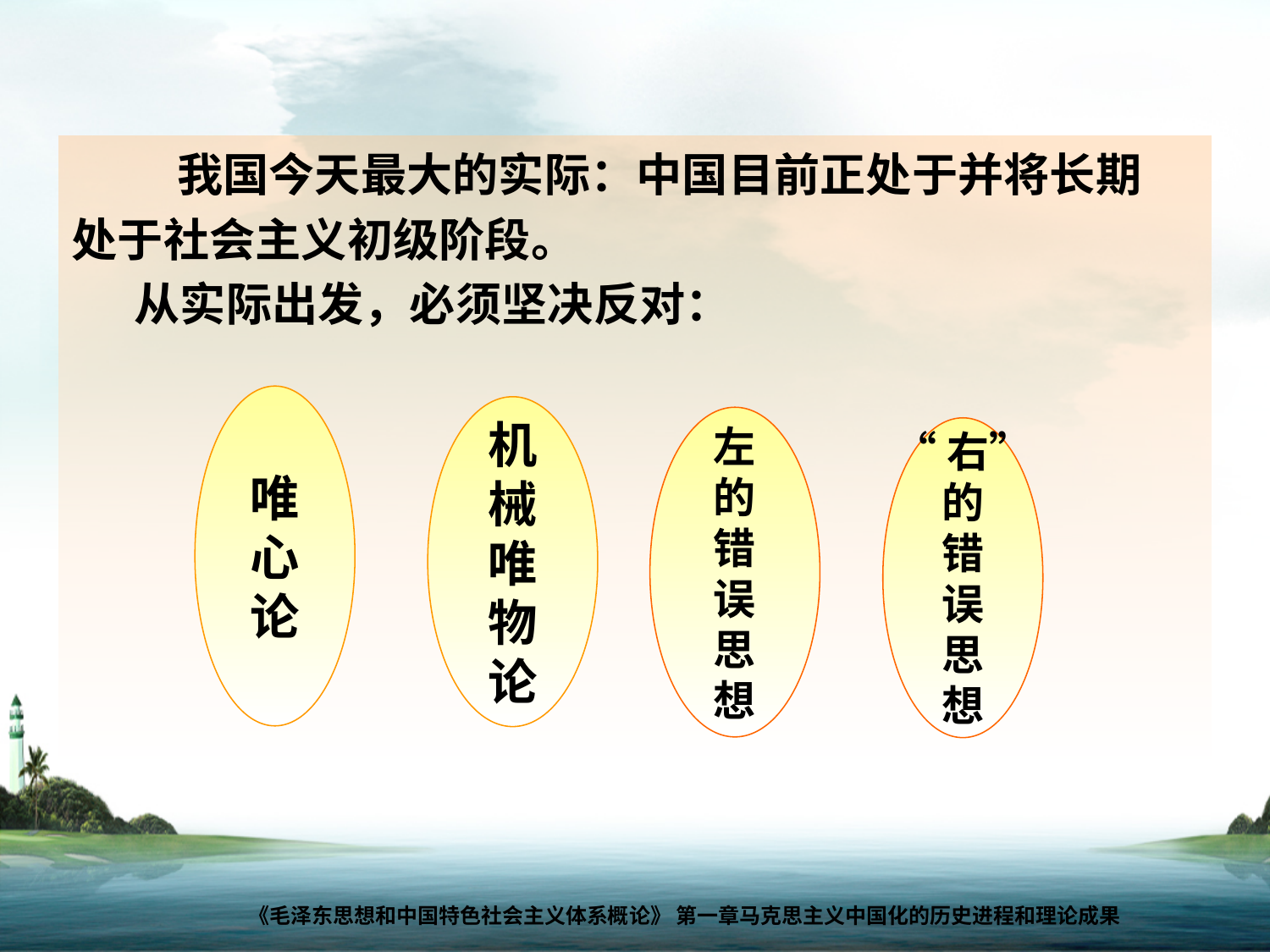

我国今天最大的实际：中国目前正处于并将长期
处于社会主义初级阶段。
     从实际出发，必须坚决反对：
唯
心
论
机
械
唯
物
论
左
的
错
误
思
想
“右”
的
错
误
思
想
《毛泽东思想和中国特色社会主义体系概论》 第一章马克思主义中国化的历史进程和理论成果